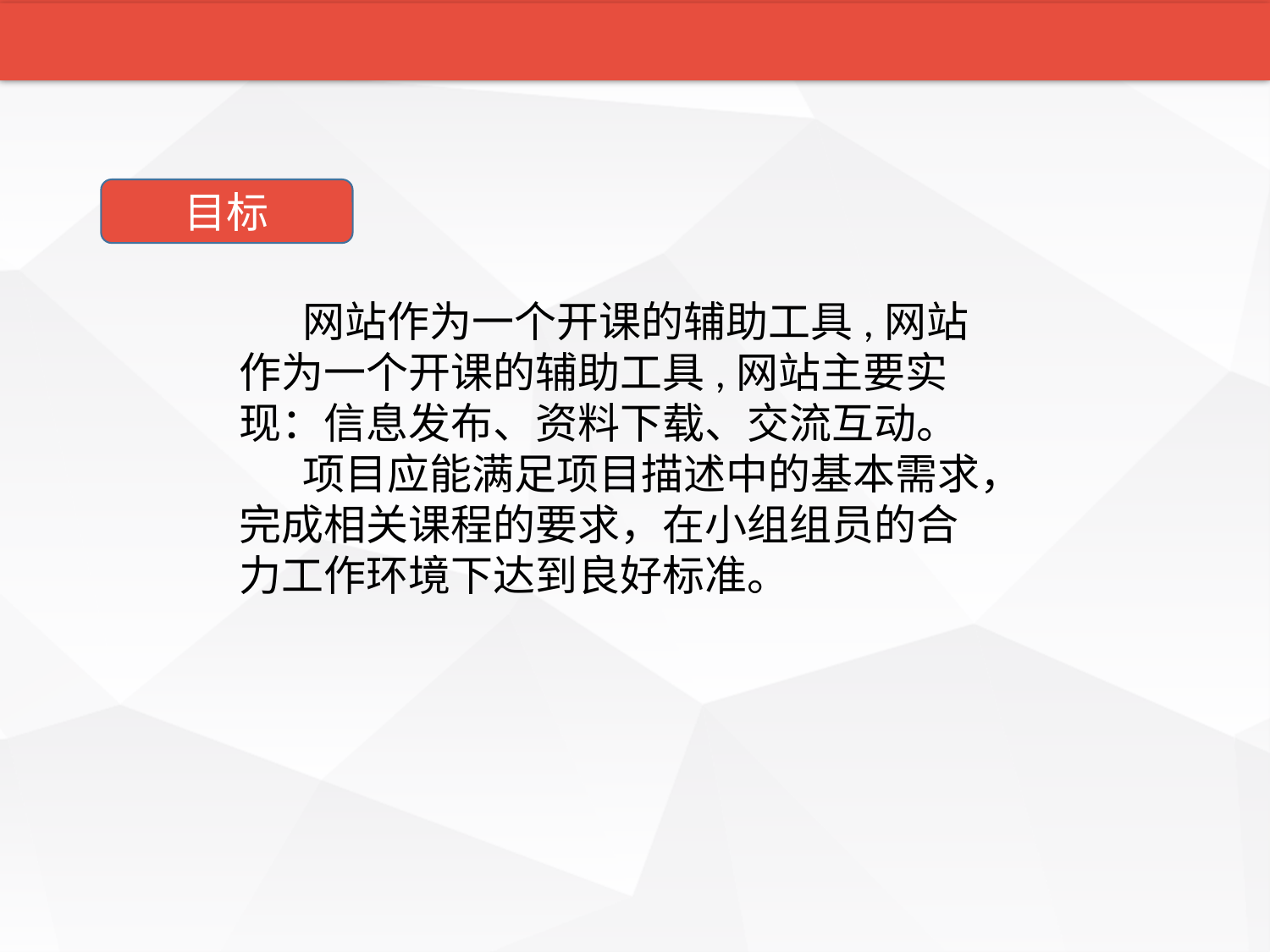

介绍
支持条件
计划要点
成员分工
项目计划
项目说明

目标
网站作为一个开课的辅助工具,网站作为一个开课的辅助工具,网站主要实现：信息发布、资料下载、交流互动。
项目应能满足项目描述中的基本需求，完成相关课程的要求，在小组组员的合力工作环境下达到良好标准。